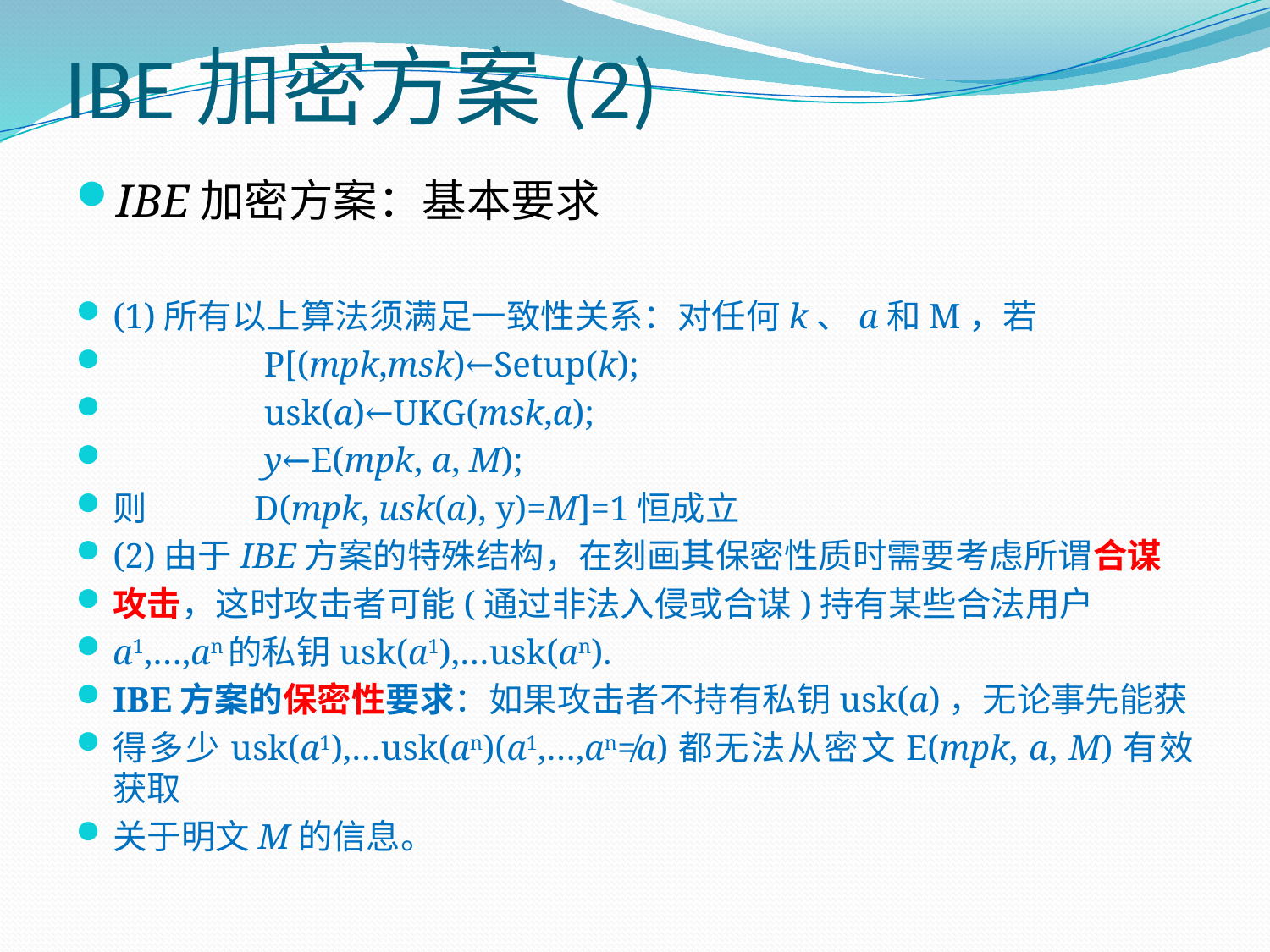

# IBE加密方案(2)
IBE加密方案：基本要求

(1)所有以上算法须满足一致性关系：对任何k、a和M，若
                 P[(mpk,msk)←Setup(k);
                 usk(a)←UKG(msk,a);
                 y←E(mpk, a, M);
则             D(mpk, usk(a), y)=M]=1恒成立
(2)由于IBE方案的特殊结构，在刻画其保密性质时需要考虑所谓合谋
攻击，这时攻击者可能(通过非法入侵或合谋)持有某些合法用户
a1,…,an的私钥usk(a1),…usk(an).
IBE方案的保密性要求：如果攻击者不持有私钥usk(a)，无论事先能获
得多少usk(a1),…usk(an)(a1,…,an≠a)都无法从密文E(mpk, a, M)有效获取
关于明文M的信息。